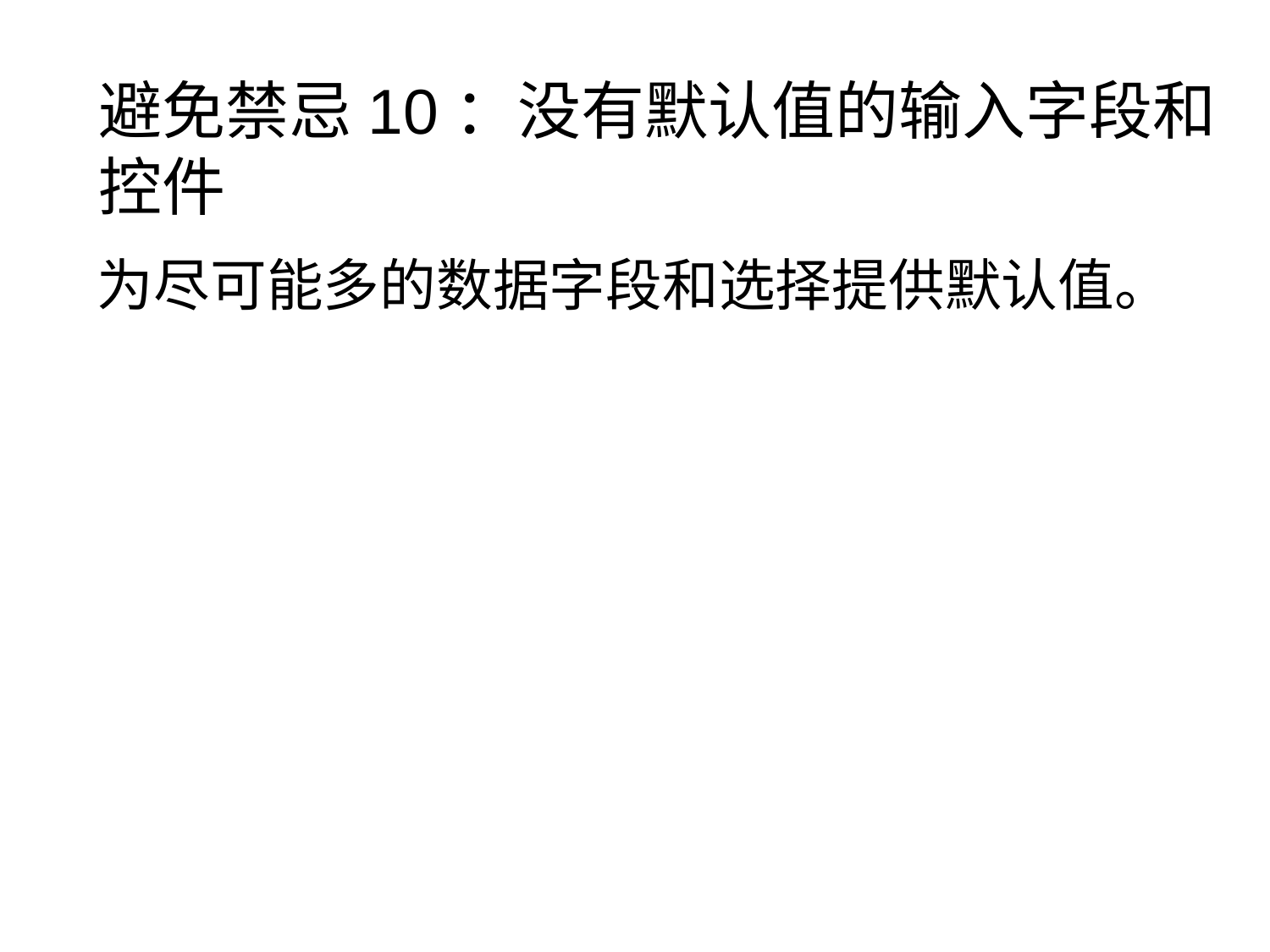

避免禁忌10：没有默认值的输入字段和控件
为尽可能多的数据字段和选择提供默认值。